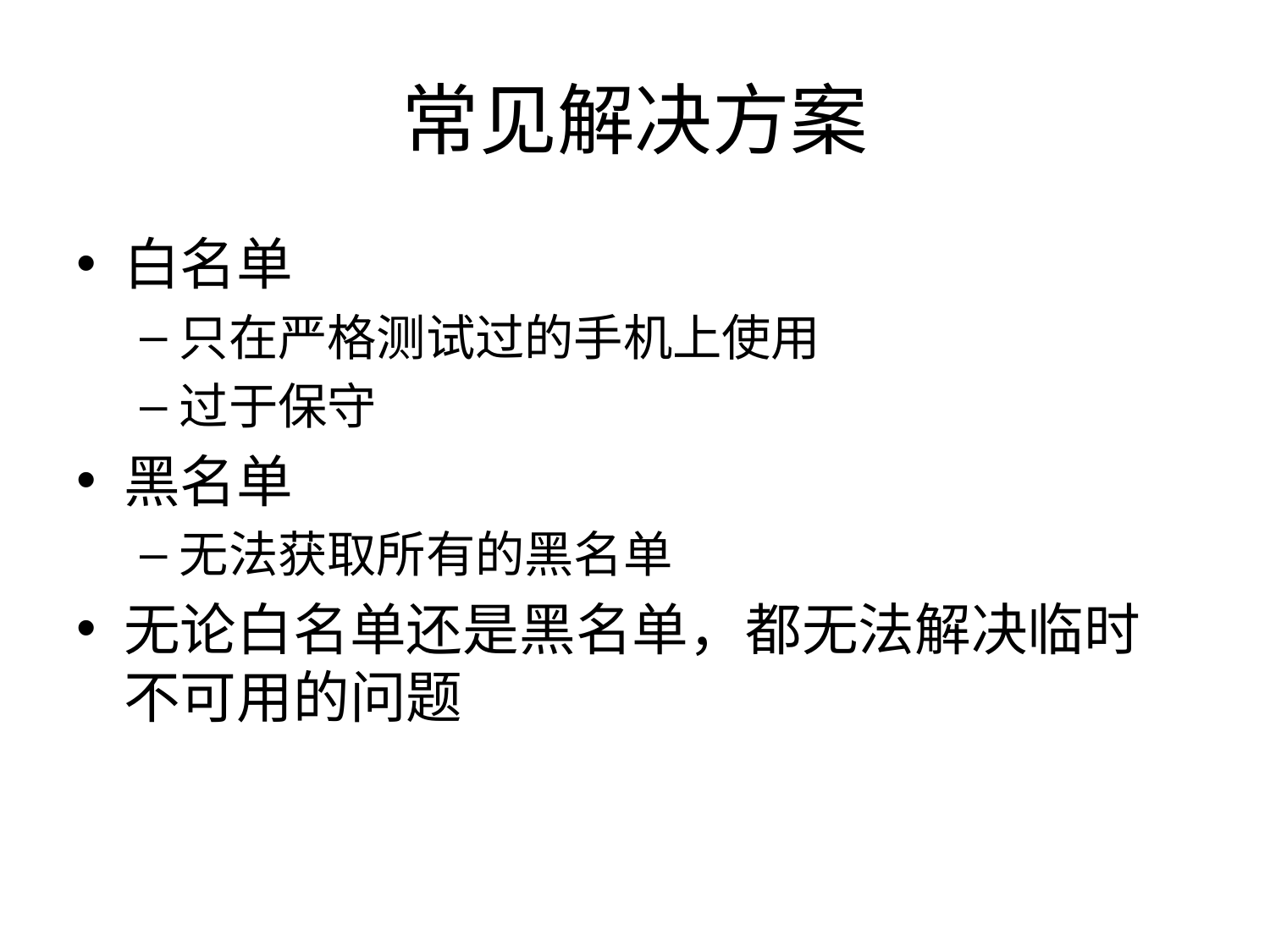

# 常见解决方案
白名单
只在严格测试过的手机上使用
过于保守
黑名单
无法获取所有的黑名单
无论白名单还是黑名单，都无法解决临时不可用的问题